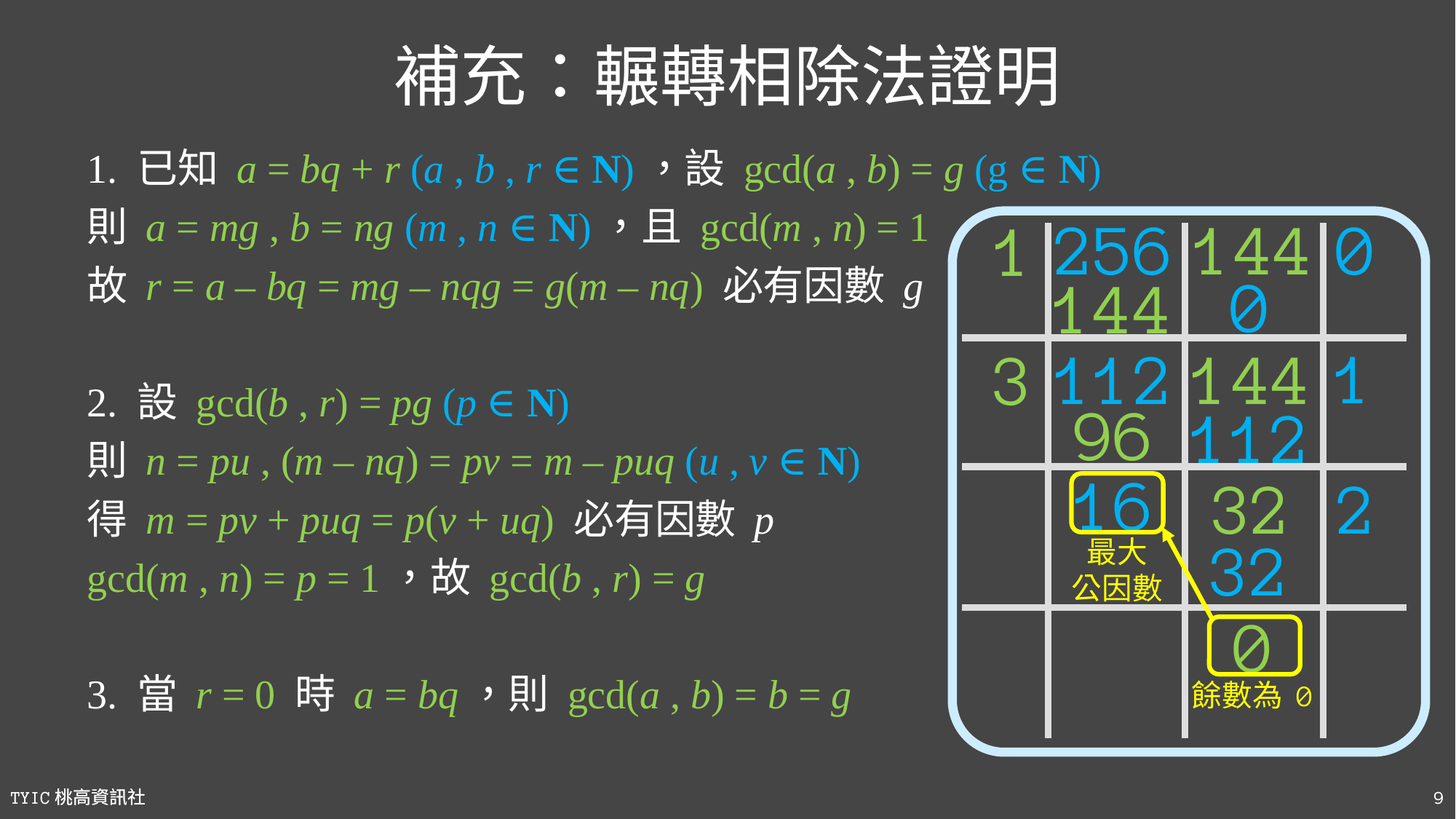

# 補充：輾轉相除法證明
1. 已知 a = bq + r (a , b , r ∈ N)，設 gcd(a , b) = g (g ∈ N)
則 a = mg , b = ng (m , n ∈ N)，且 gcd(m , n) = 1
故 r = a – bq = mg – nqg = g(m – nq) 必有因數 g

2. 設 gcd(b , r) = pg (p ∈ N)
則 n = pu , (m – nq) = pv = m – puq (u , v ∈ N)
得 m = pv + puq = p(v + uq) 必有因數 p
gcd(m , n) = p = 1，故 gcd(b , r) = g

3. 當 r = 0 時 a = bq，則 gcd(a , b) = b = g
256
144
0
1
0
144
1
112
144
3
96
112
16
32
2

32
最大
公因數
0

餘數為 0